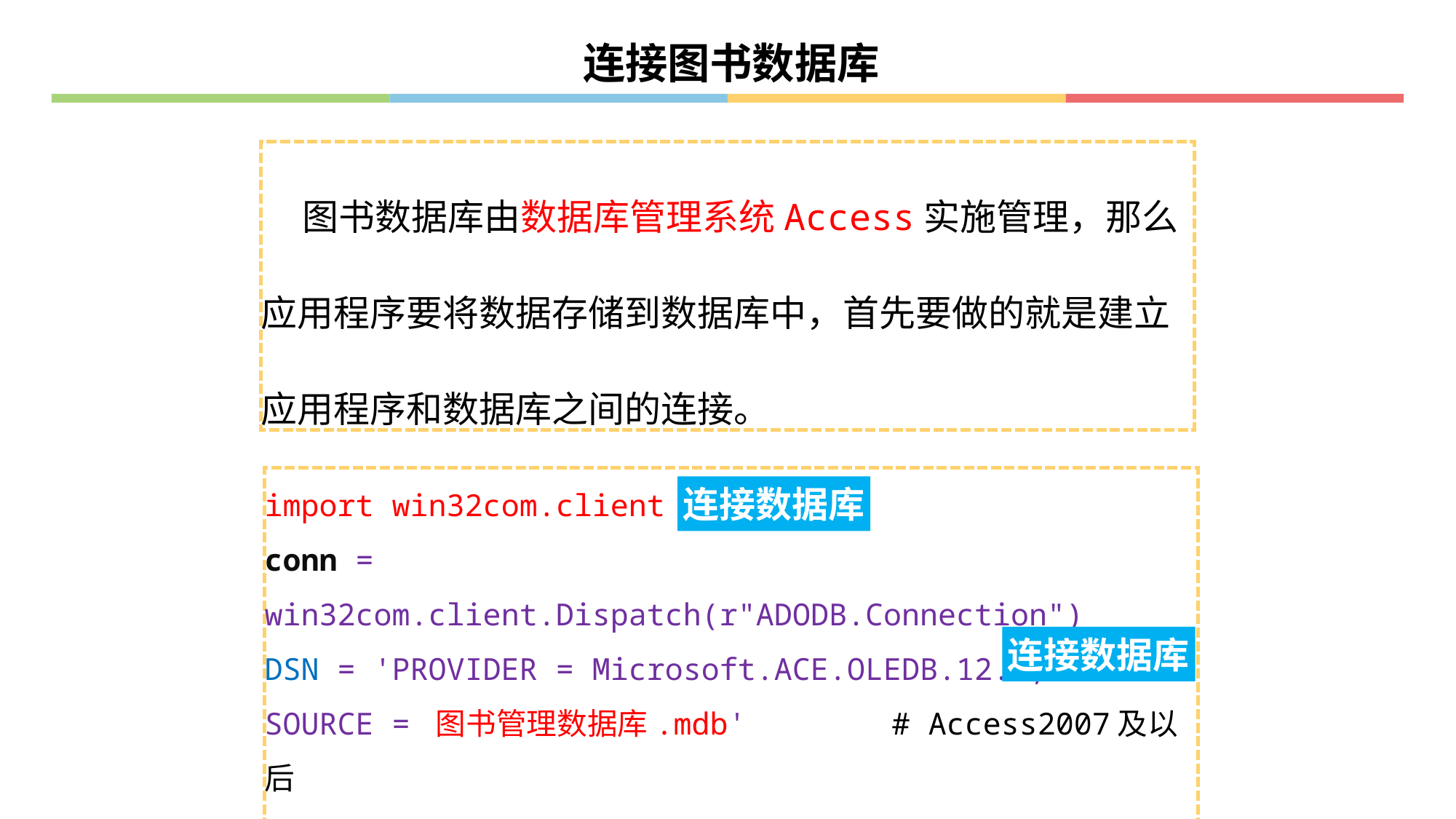

连接图书数据库
    图书数据库由数据库管理系统Access实施管理，那么应用程序要将数据存储到数据库中，首先要做的就是建立应用程序和数据库之间的连接。
import win32com.client
conn = win32com.client.Dispatch(r"ADODB.Connection")
DSN = 'PROVIDER = Microsoft.ACE.OLEDB.12.0;DATA SOURCE = 图书管理数据库.mdb'        # Access2007及以后
conn.Open(DSN)
连接数据库
连接数据库